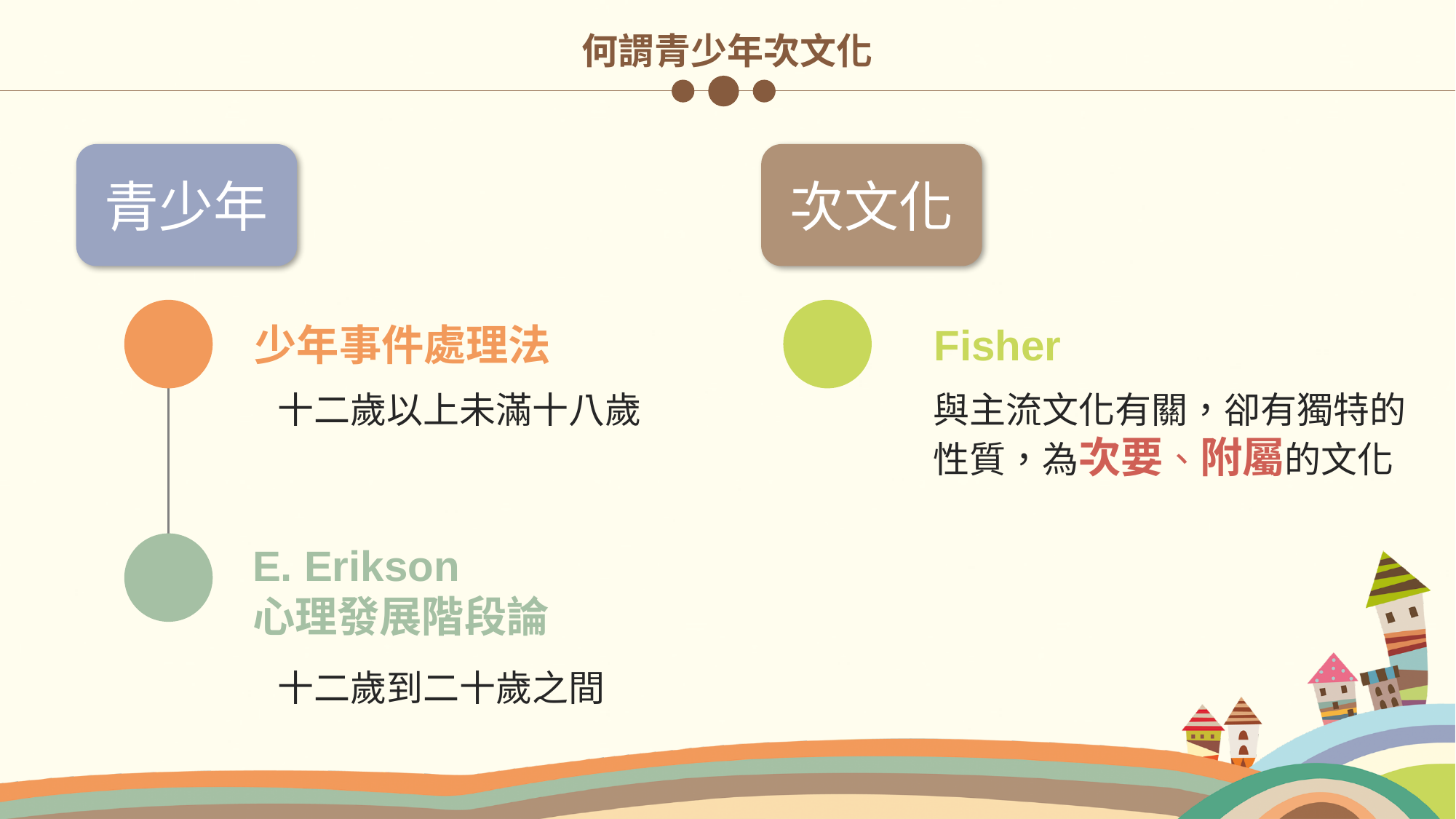

何謂青少年次文化
青少年
次文化

少年事件處理法
Fisher
與主流文化有關，卻有獨特的
性質，為次要、附屬的文化
十二歲以上未滿十八歲

E. Erikson
心理發展階段論
十二歲到二十歲之間